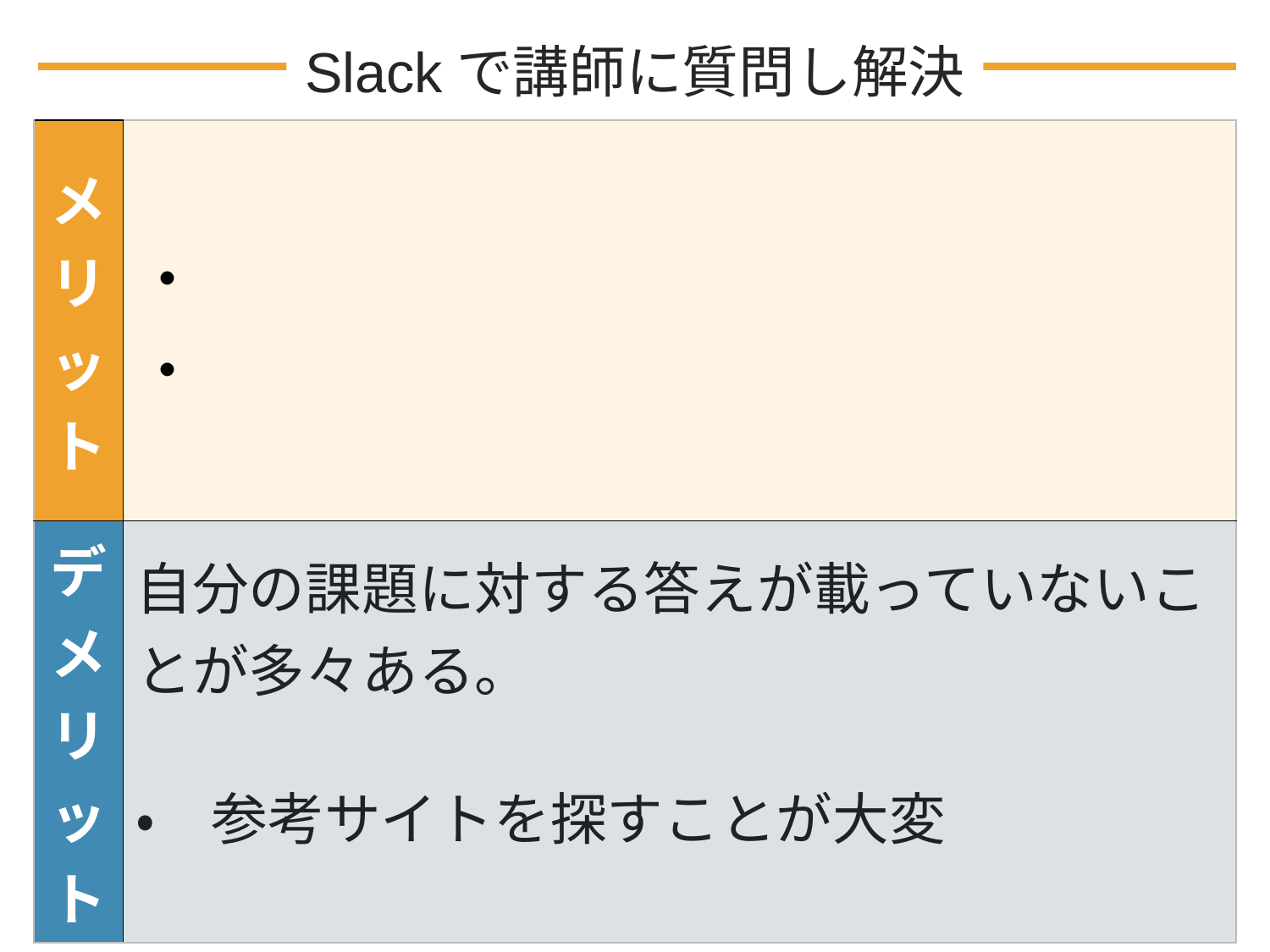

Slackで講師に質問し解決
| メリット | ・　 ・ |
| --- | --- |
| デメリット | 自分の課題に対する答えが載っていないことが多々ある。 ・　参考サイトを探すことが大変 |